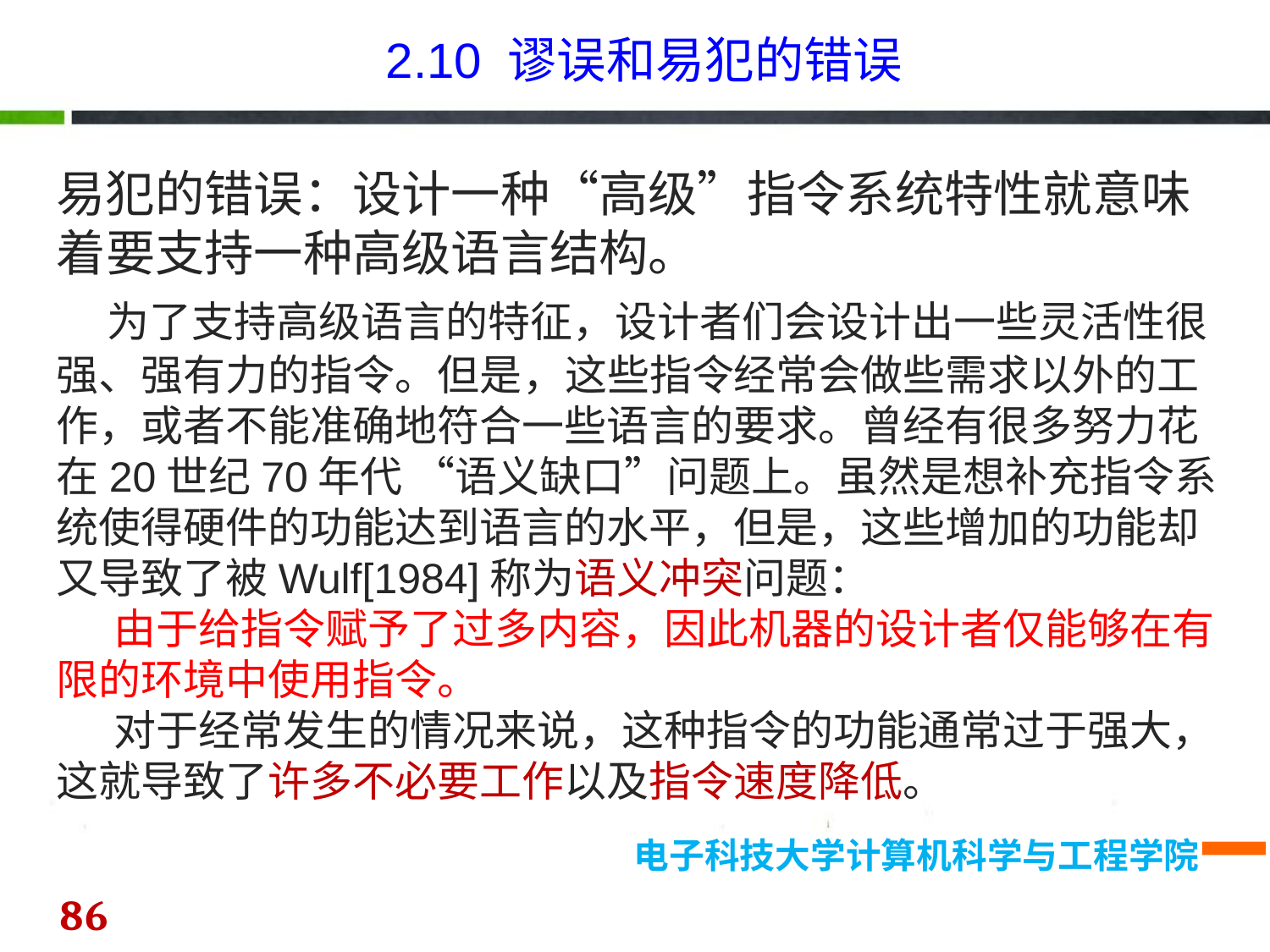

2.10 谬误和易犯的错误
易犯的错误：设计一种“高级”指令系统特性就意味着要支持一种高级语言结构。
    为了支持高级语言的特征，设计者们会设计出一些灵活性很强、强有力的指令。但是，这些指令经常会做些需求以外的工作，或者不能准确地符合一些语言的要求。曾经有很多努力花在20世纪70年代 “语义缺口”问题上。虽然是想补充指令系统使得硬件的功能达到语言的水平，但是，这些增加的功能却又导致了被Wulf[1984]称为语义冲突问题：
      由于给指令赋予了过多内容，因此机器的设计者仅能够在有限的环境中使用指令。
      对于经常发生的情况来说，这种指令的功能通常过于强大，这就导致了许多不必要工作以及指令速度降低。